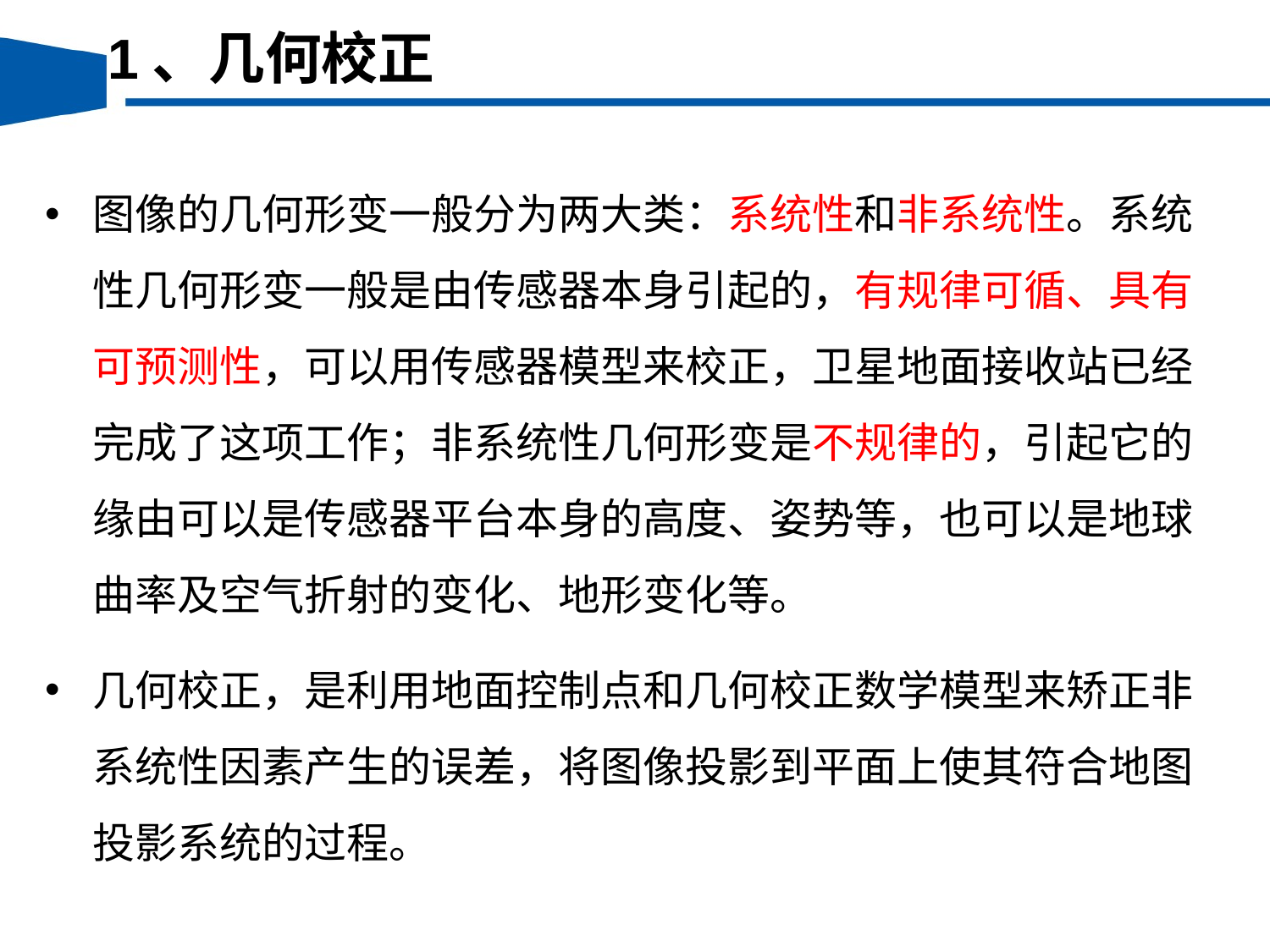

1、几何校正
图像的几何形变一般分为两大类：系统性和非系统性。系统性几何形变一般是由传感器本身引起的，有规律可循、具有可预测性，可以用传感器模型来校正，卫星地面接收站已经完成了这项工作；非系统性几何形变是不规律的，引起它的缘由可以是传感器平台本身的高度、姿势等，也可以是地球曲率及空气折射的变化、地形变化等。
几何校正，是利用地面控制点和几何校正数学模型来矫正非系统性因素产生的误差，将图像投影到平面上使其符合地图投影系统的过程。